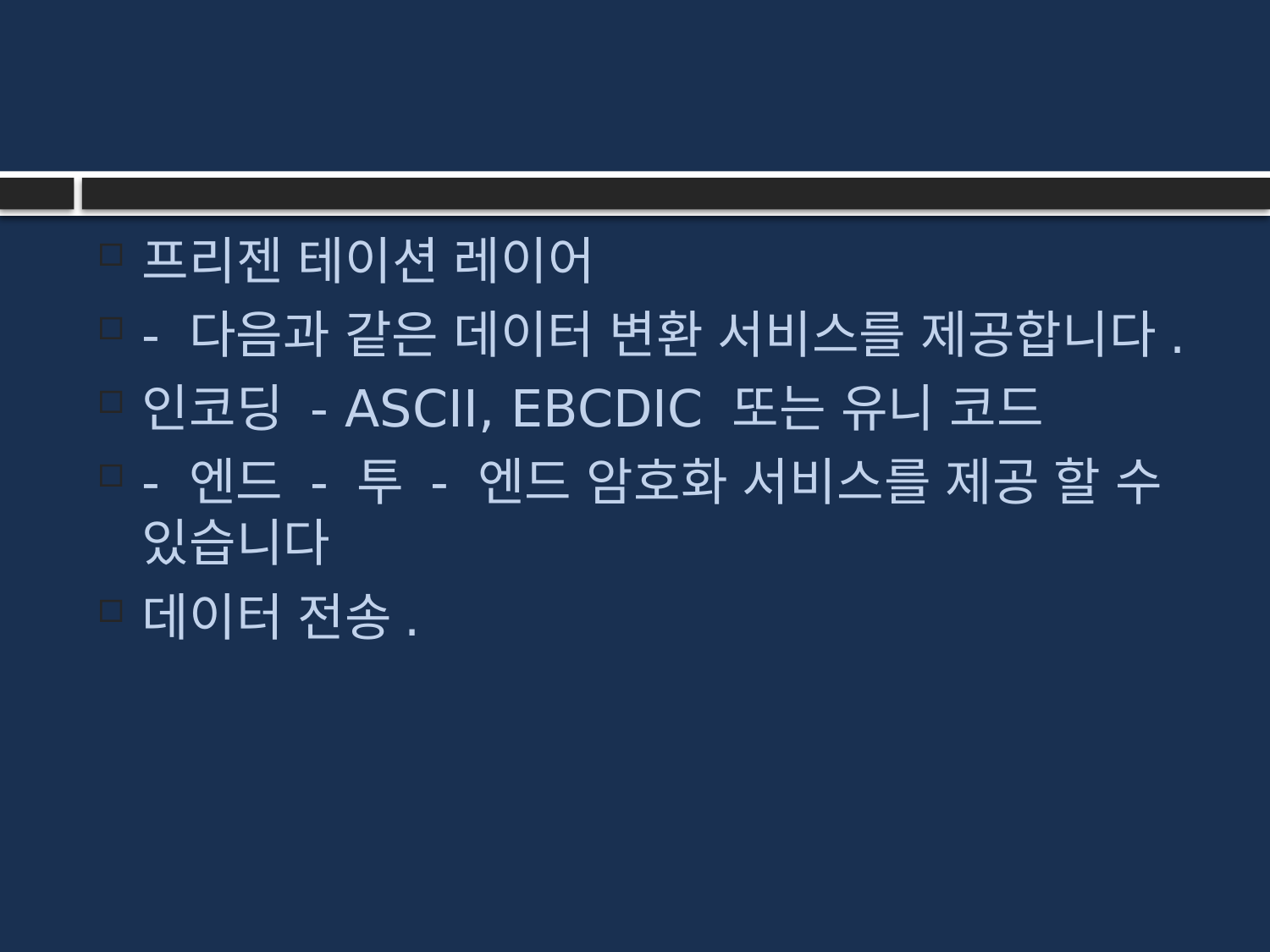

#
프리젠 테이션 레이어
- 다음과 같은 데이터 변환 서비스를 제공합니다.
인코딩 - ASCII, EBCDIC 또는 유니 코드
- 엔드 - 투 - 엔드 암호화 서비스를 제공 할 수 있습니다
데이터 전송.